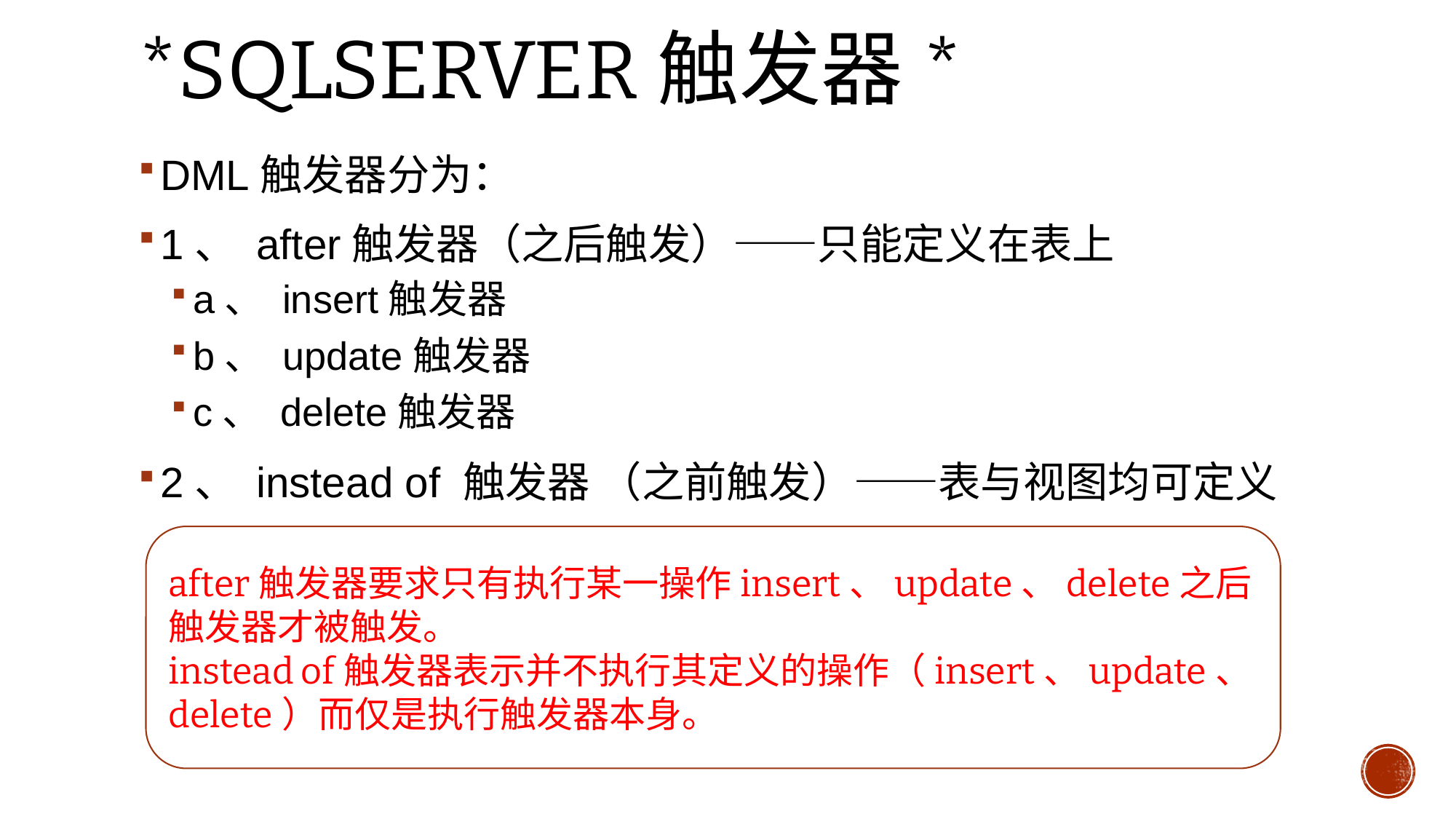

# *SQLServer触发器*
DML触发器分为：
1、 after触发器（之后触发）——只能定义在表上
a、 insert触发器
b、 update触发器
c、 delete触发器
2、 instead of 触发器 （之前触发）——表与视图均可定义

after触发器要求只有执行某一操作insert、update、delete之后触发器才被触发。
instead of触发器表示并不执行其定义的操作（insert、update、delete）而仅是执行触发器本身。
47